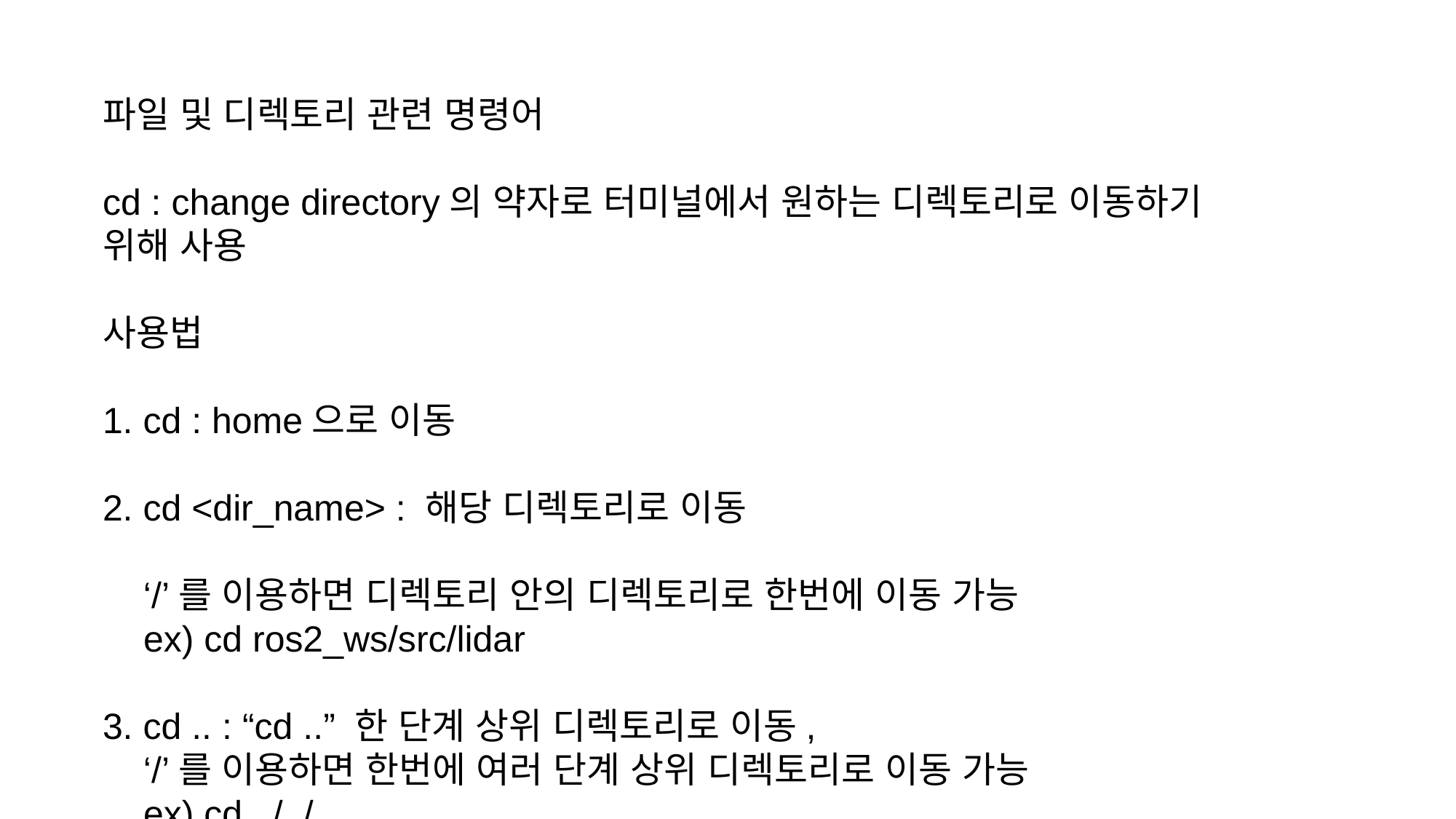

파일 및 디렉토리 관련 명령어

cd : change directory의 약자로 터미널에서 원하는 디렉토리로 이동하기
위해 사용

사용법

1. cd : home으로 이동

2. cd <dir_name> : 해당 디렉토리로 이동
    ‘/’를 이용하면 디렉토리 안의 디렉토리로 한번에 이동 가능
    ex) cd ros2_ws/src/lidar

3. cd .. : “cd ..” 한 단계 상위 디렉토리로 이동,
    ‘/’를 이용하면 한번에 여러 단계 상위 디렉토리로 이동 가능
    ex) cd ../../..